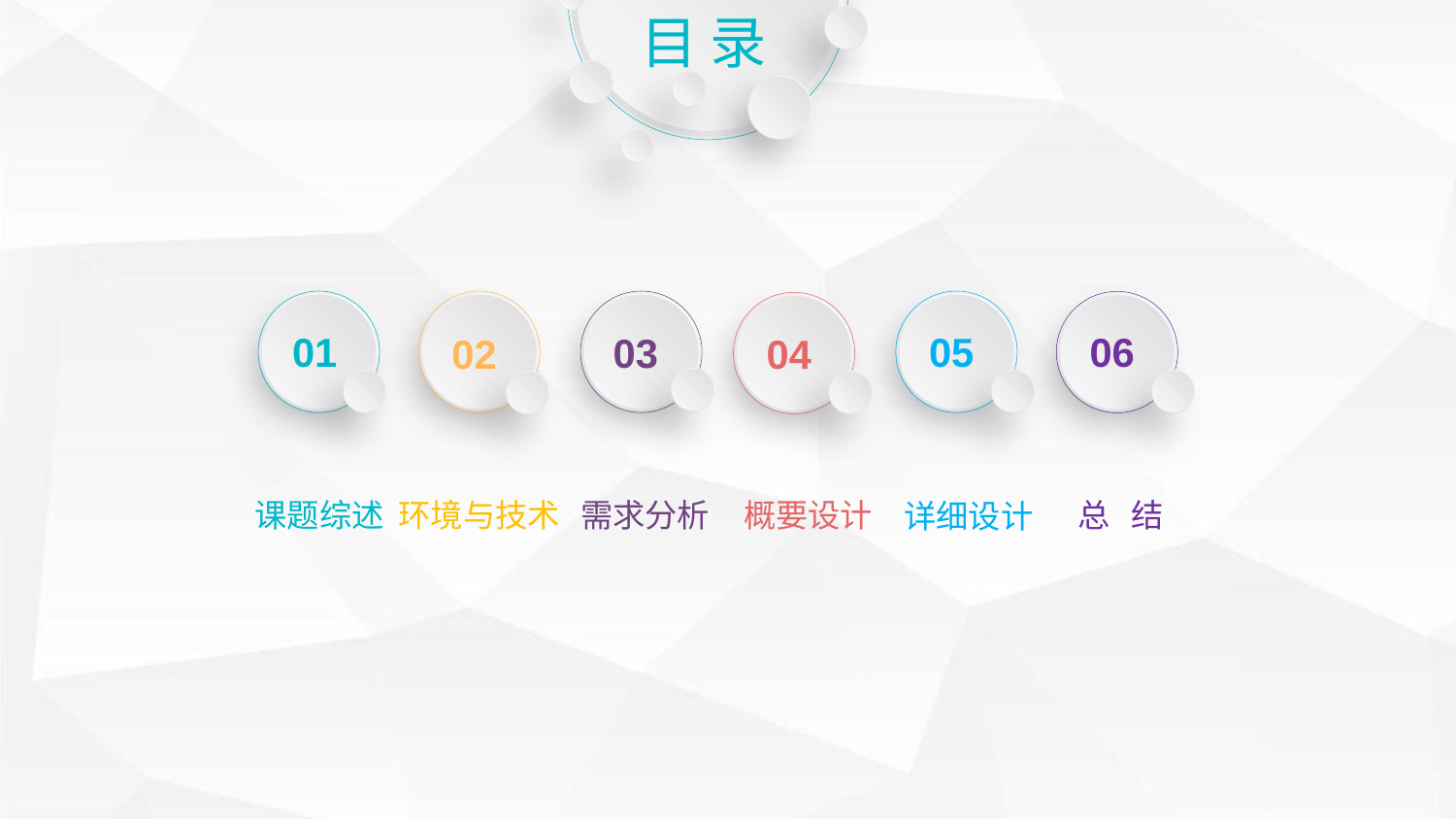

目 录

01

02

03

05

06

04

总   结

概要设计

环境与技术

课题综述

需求分析

详细设计